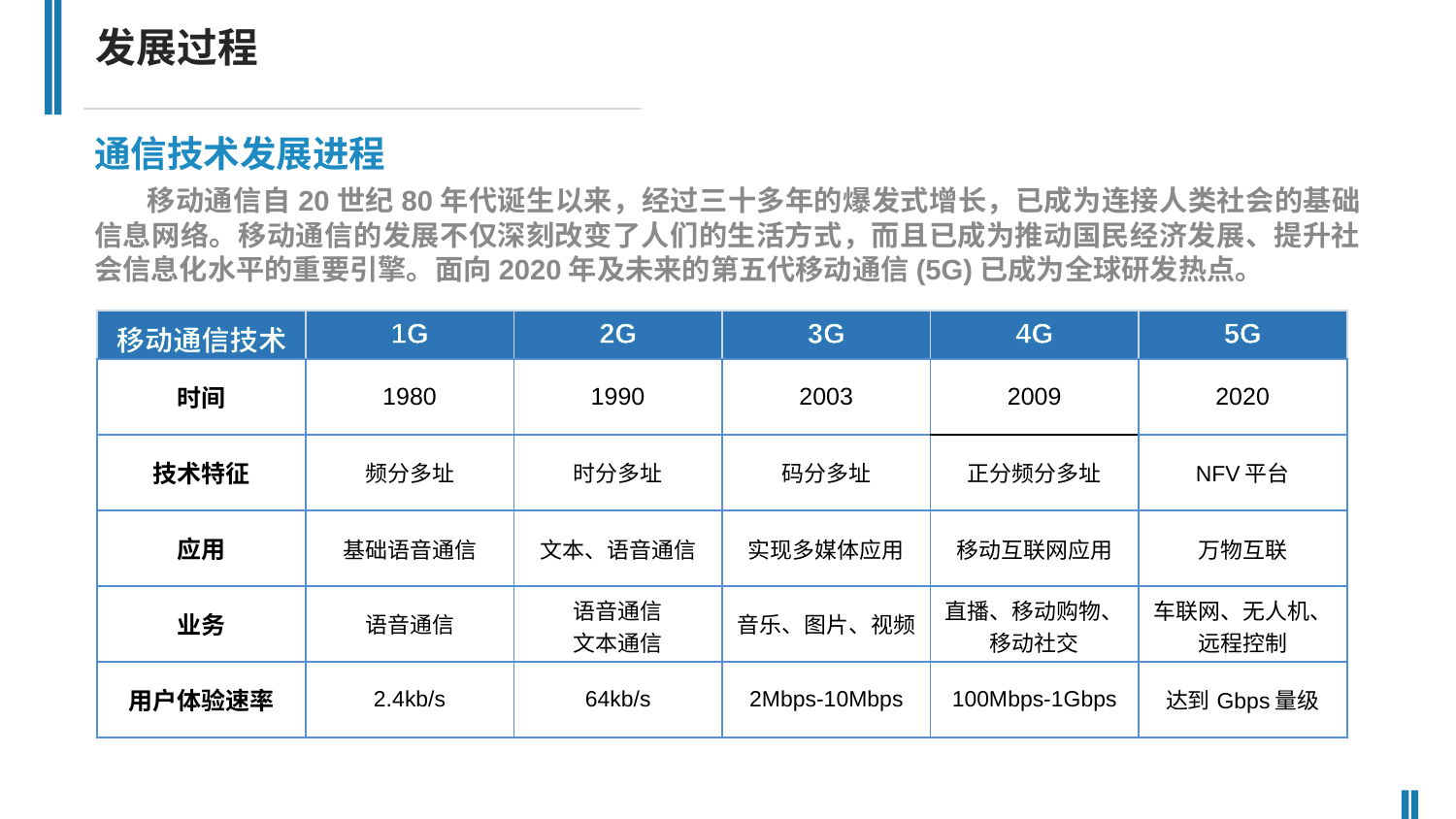

发展过程
通信技术发展进程
     移动通信自20世纪80年代诞生以来，经过三十多年的爆发式增长，已成为连接人类社会的基础信息网络。移动通信的发展不仅深刻改变了人们的生活方式，而且已成为推动国民经济发展、提升社会信息化水平的重要引擎。面向2020年及未来的第五代移动通信(5G)已成为全球研发热点。
| 移动通信技术 | 1G | 2G | 3G | 4G | 5G |
| --- | --- | --- | --- | --- | --- |
| 时间 | 1980 | 1990 | 2003 | 2009 | 2020 |
| 技术特征 | 频分多址 | 时分多址 | 码分多址 | 正分频分多址 | NFV平台 |
| 应用 | 基础语音通信 | 文本、语音通信 | 实现多媒体应用 | 移动互联网应用 | 万物互联 |
| 业务 | 语音通信 | 语音通信 文本通信 | 音乐、图片、视频 | 直播、移动购物、移动社交 | 车联网、无人机、远程控制 |
| 用户体验速率 | 2.4kb/s | 64kb/s | 2Mbps-10Mbps | 100Mbps-1Gbps | 达到Gbps量级 |